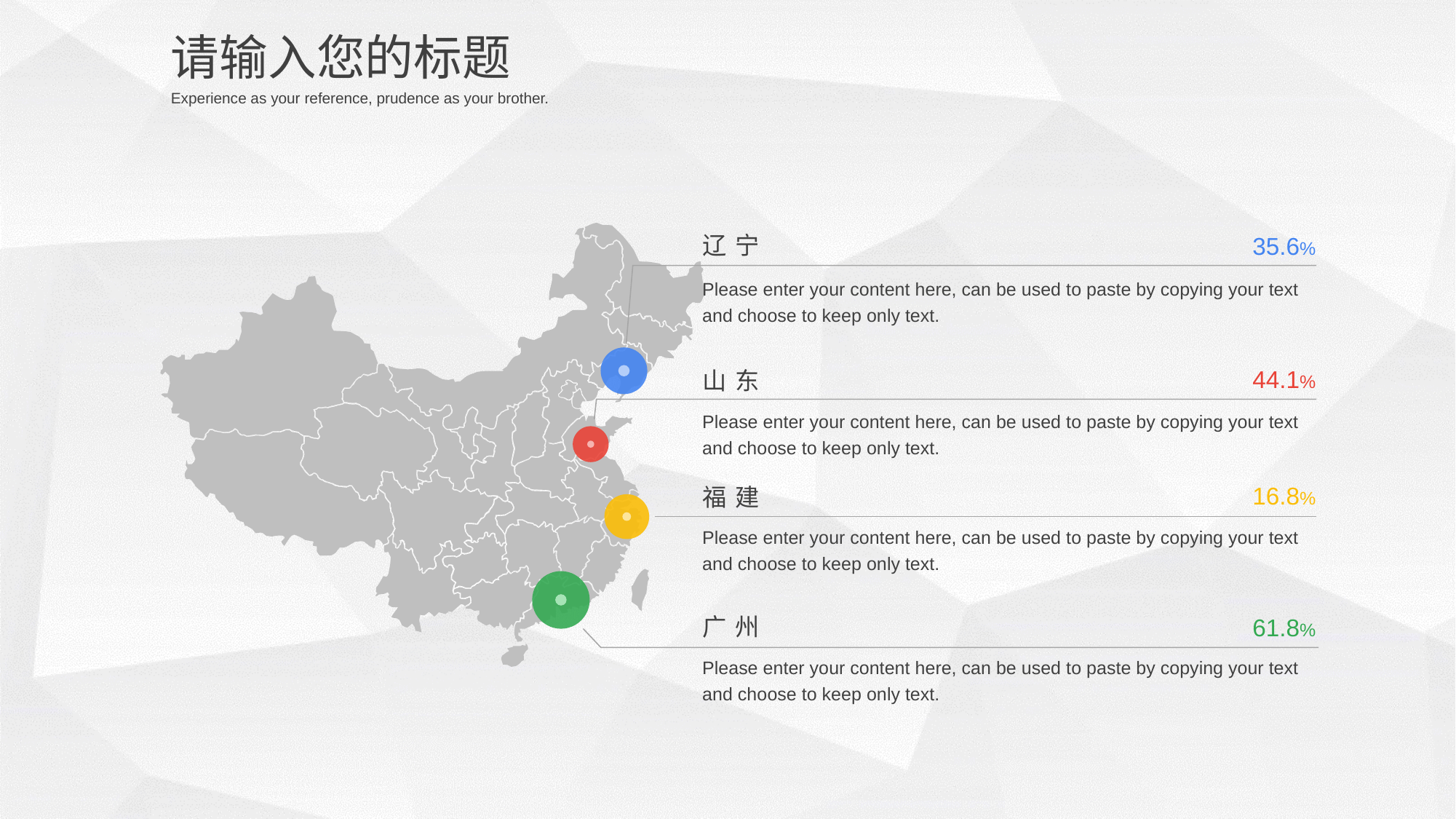

请输入您的标题
Experience as your reference, prudence as your brother.

辽宁
35.6%

Please enter your content here, can be used to paste by copying your text and choose to keep only text.

44.1%
山东

Please enter your content here, can be used to paste by copying your text and choose to keep only text.

16.8%
福建

Please enter your content here, can be used to paste by copying your text and choose to keep only text.

广州
61.8%

Please enter your content here, can be used to paste by copying your text and choose to keep only text.